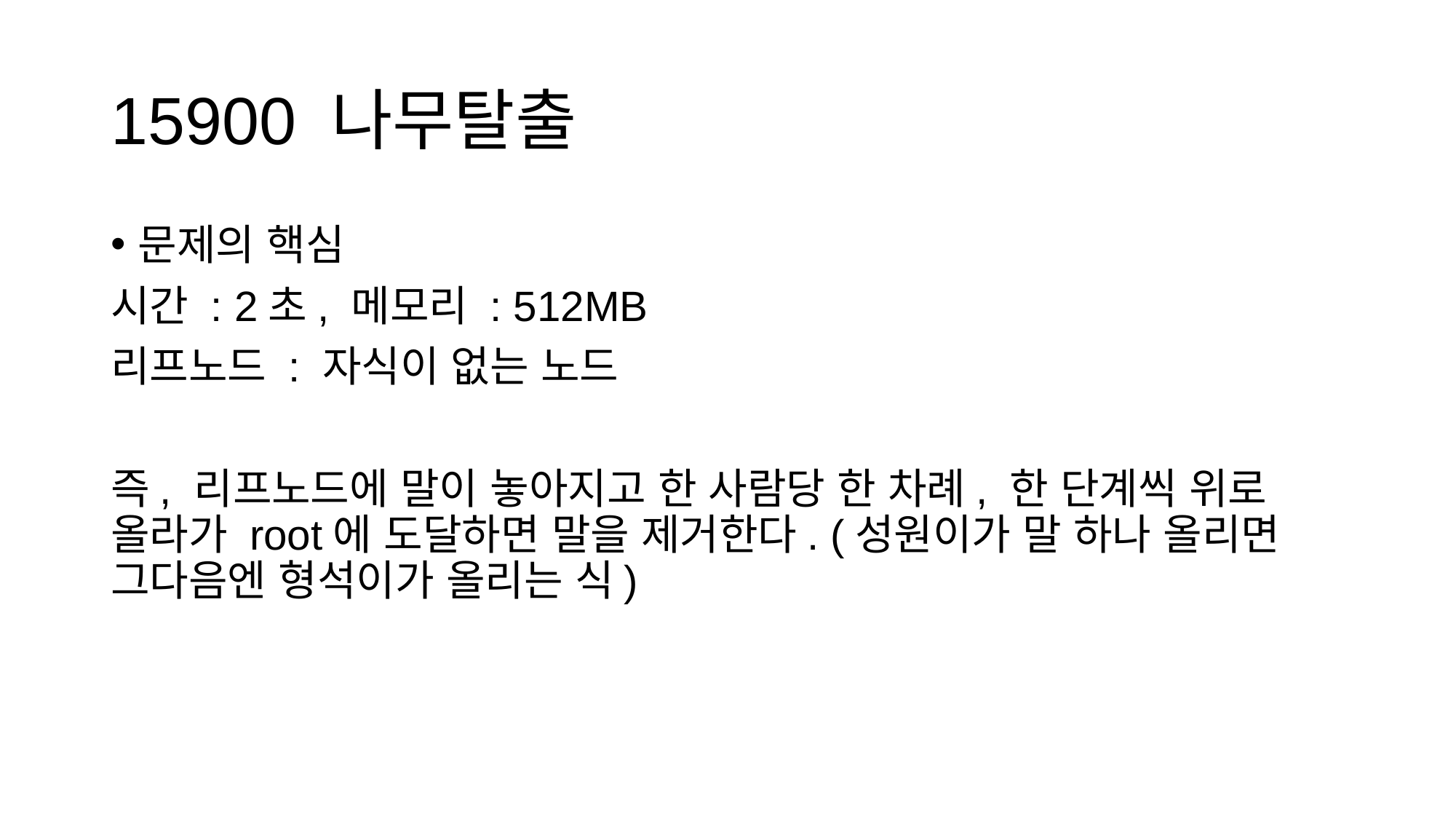

# 15900 나무탈출
문제의 핵심
시간 : 2초, 메모리 : 512MB
리프노드 : 자식이 없는 노드

즉, 리프노드에 말이 놓아지고 한 사람당 한 차례, 한 단계씩 위로 올라가 root에 도달하면 말을 제거한다. (성원이가 말 하나 올리면 그다음엔 형석이가 올리는 식)